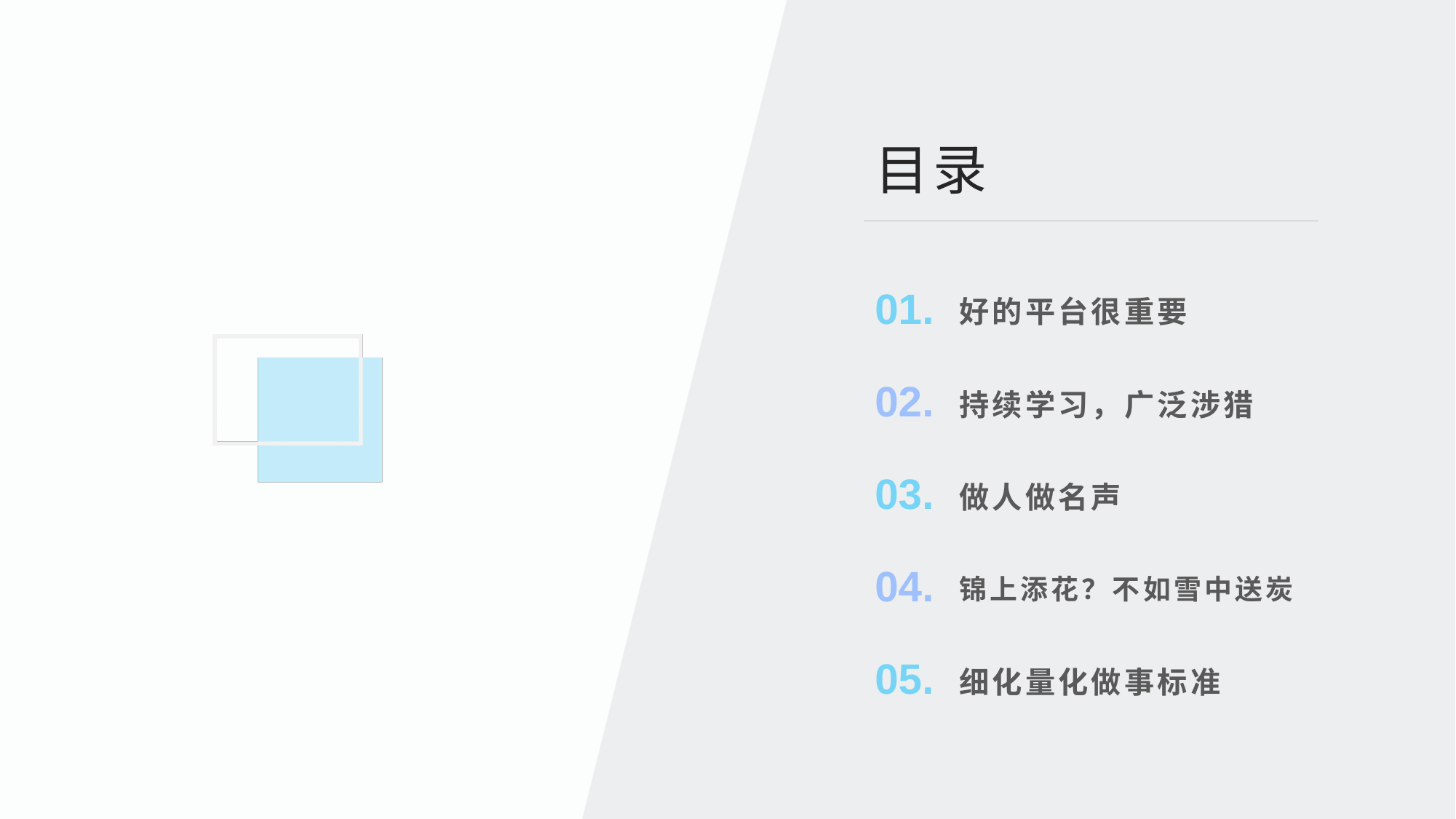

目录
好的平台很重要
01.
持续学习，广泛涉猎
02.
做人做名声
03.
锦上添花？不如雪中送炭
04.
细化量化做事标准
05.